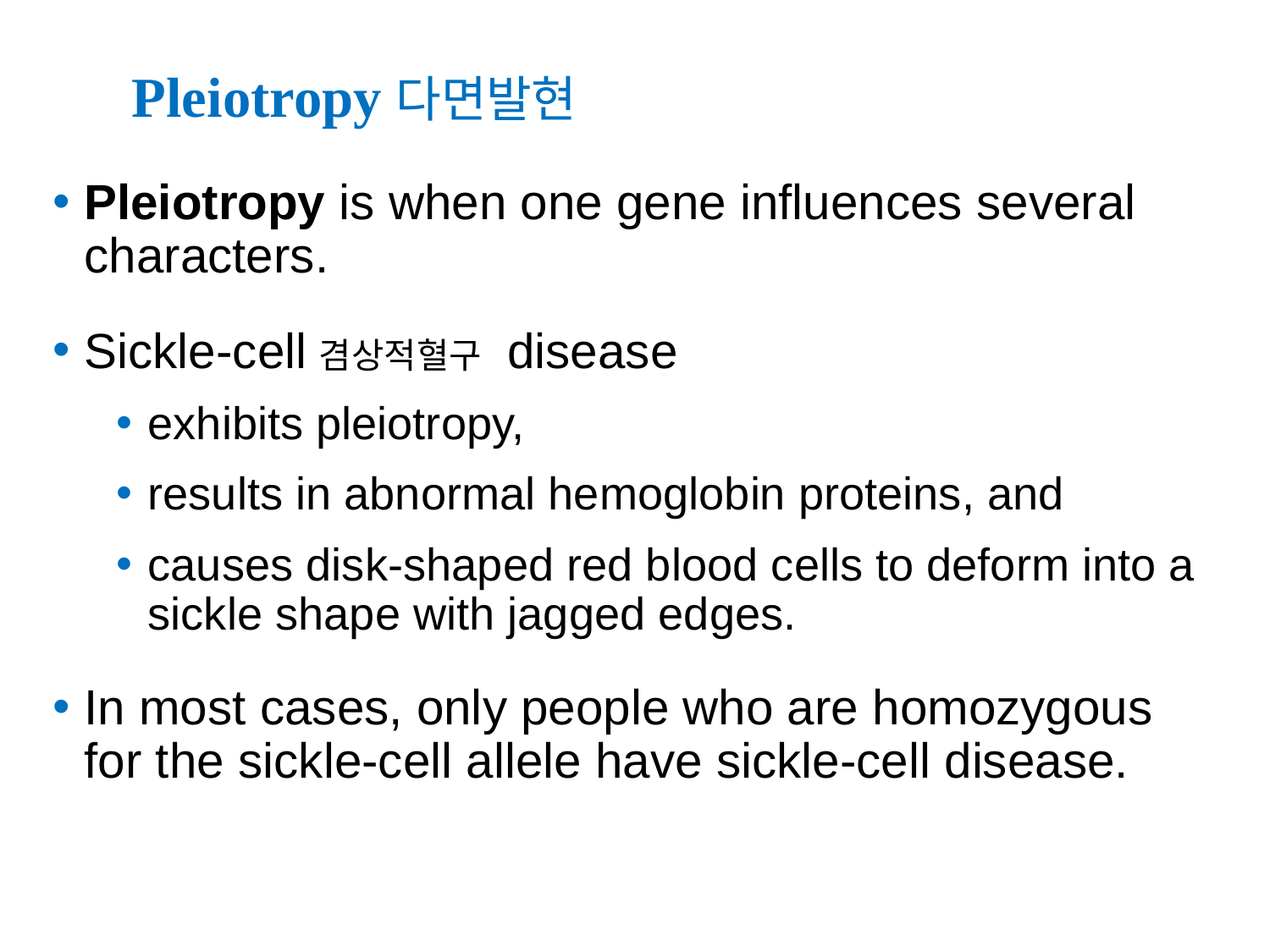

# Pleiotropy다면발현
Pleiotropy is when one gene influences several characters.
Sickle-cell겸상적혈구 disease
exhibits pleiotropy,
results in abnormal hemoglobin proteins, and
causes disk-shaped red blood cells to deform into a sickle shape with jagged edges.
In most cases, only people who are homozygous for the sickle-cell allele have sickle-cell disease.